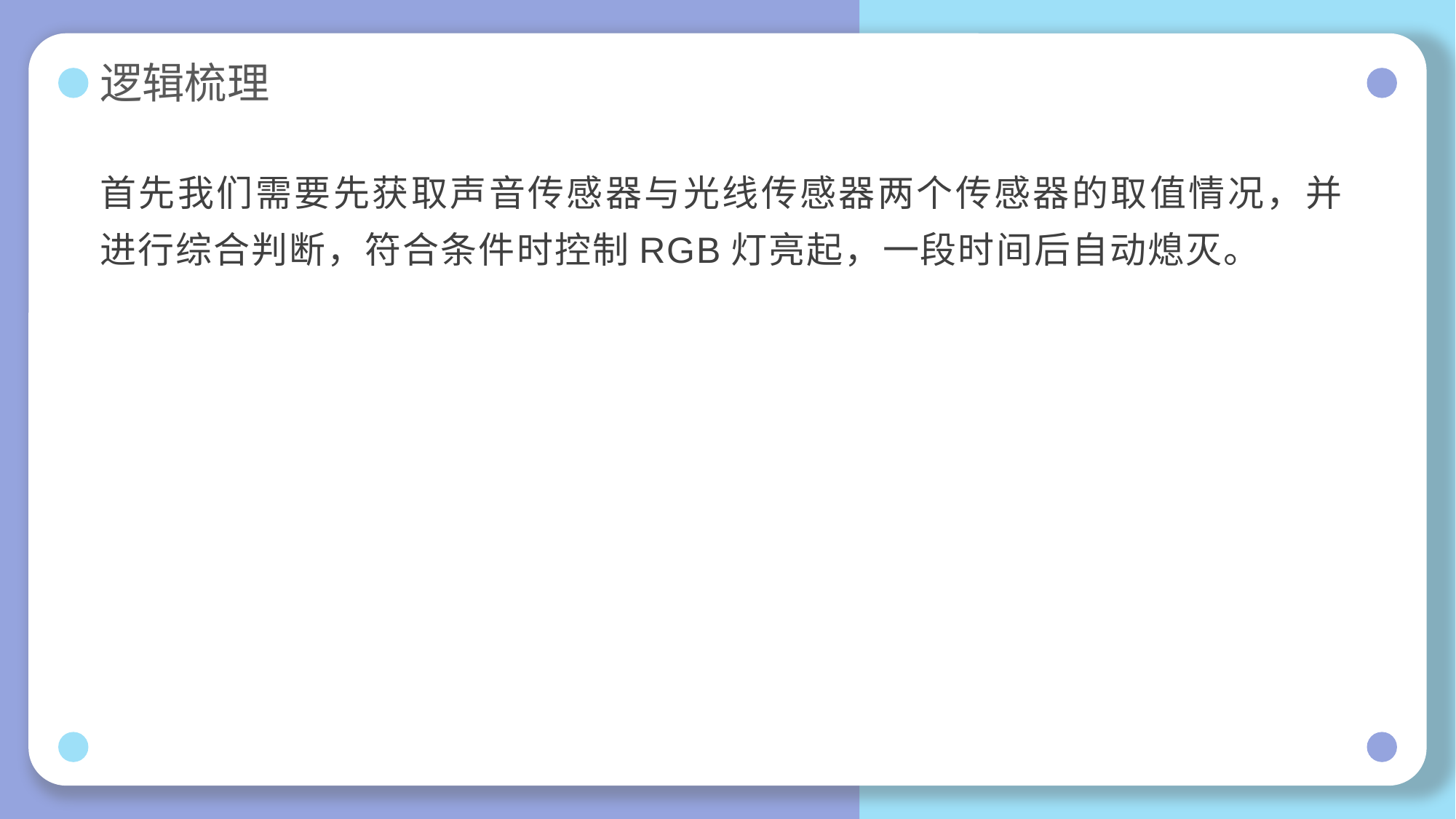

# 逻辑梳理
首先我们需要先获取声音传感器与光线传感器两个传感器的取值情况，并进行综合判断，符合条件时控制RGB灯亮起，一段时间后自动熄灭。